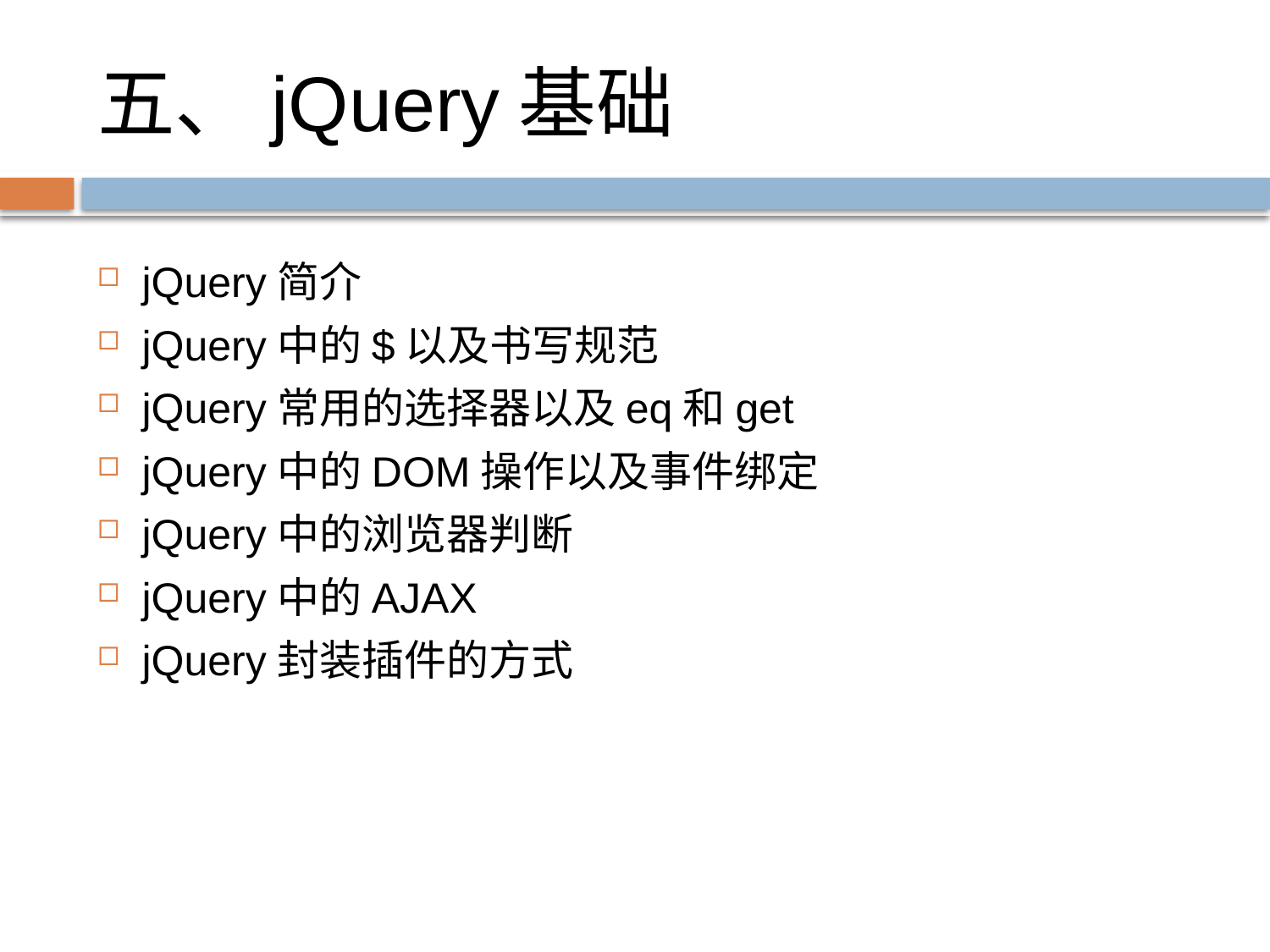

# 五、jQuery基础
jQuery简介
jQuery中的$以及书写规范
jQuery常用的选择器以及eq和get
jQuery中的DOM操作以及事件绑定
jQuery中的浏览器判断
jQuery中的AJAX
jQuery封装插件的方式